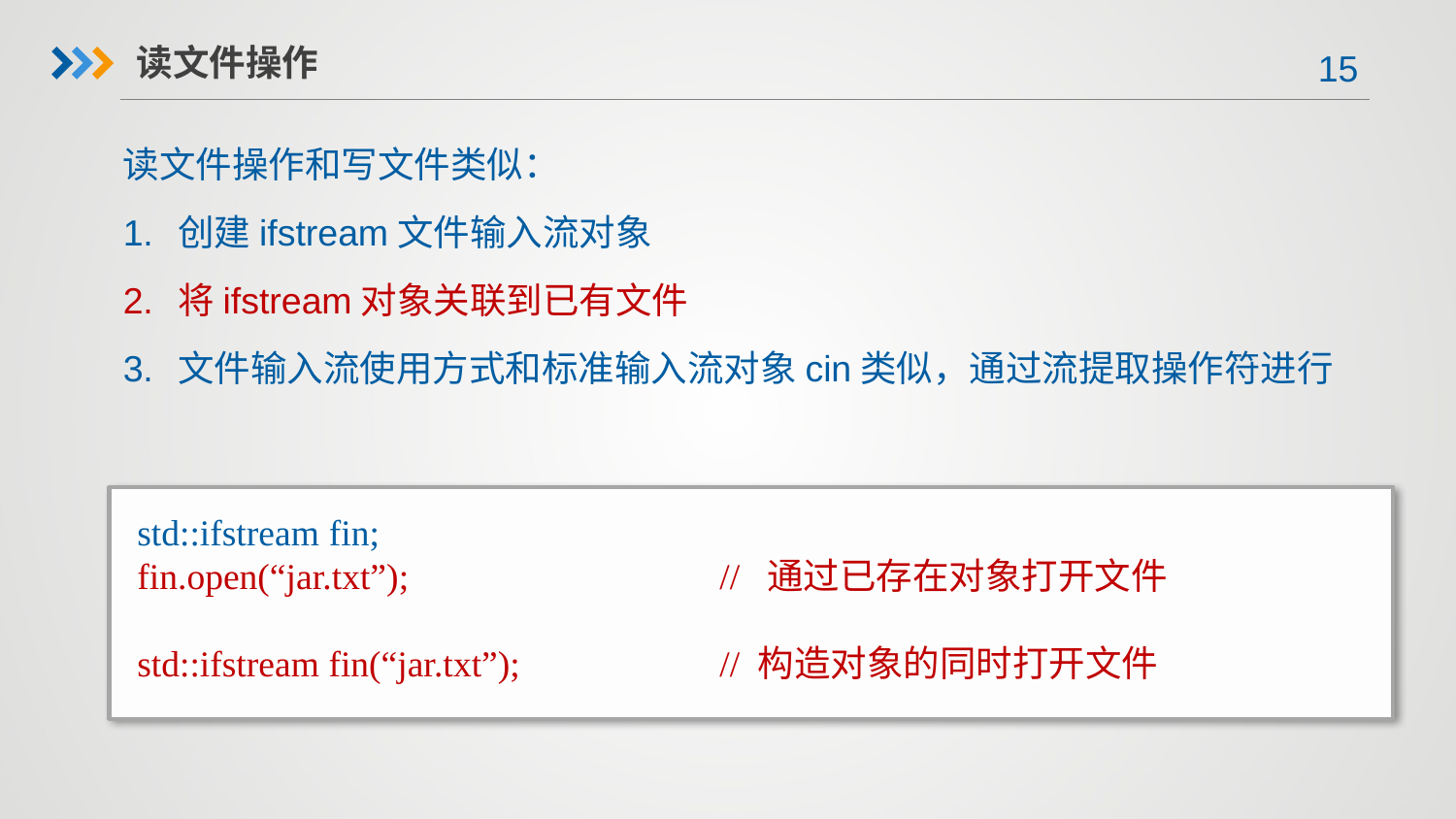

读文件操作
读文件操作和写文件类似：
创建ifstream文件输入流对象
将ifstream对象关联到已有文件
文件输入流使用方式和标准输入流对象cin类似，通过流提取操作符进行

std::ifstream fin;
fin.open(“jar.txt”);			//  通过已存在对象打开文件

std::ifstream fin(“jar.txt”);		// 构造对象的同时打开文件